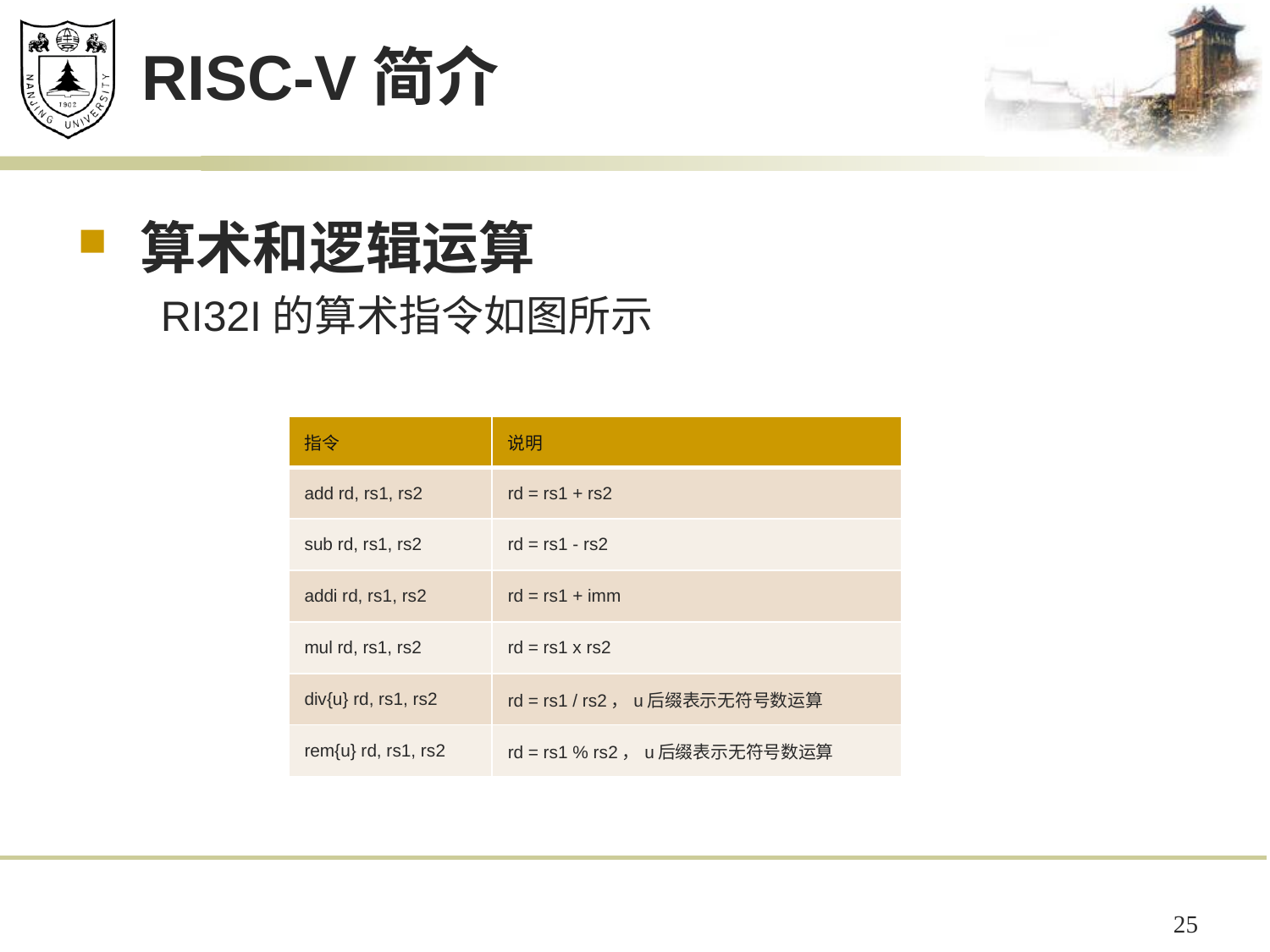

# RISC-V简介
算术和逻辑运算
       RI32I的算术指令如图所示
| 指令 | 说明 |
| --- | --- |
| add rd, rs1, rs2 | rd = rs1 + rs2 |
| sub rd, rs1, rs2 | rd = rs1 - rs2 |
| addi rd, rs1, rs2 | rd = rs1 + imm |
| mul rd, rs1, rs2 | rd = rs1 x rs2 |
| div{u} rd, rs1, rs2 | rd = rs1 / rs2，u后缀表示无符号数运算 |
| rem{u} rd, rs1, rs2 | rd = rs1 % rs2，u后缀表示无符号数运算 |